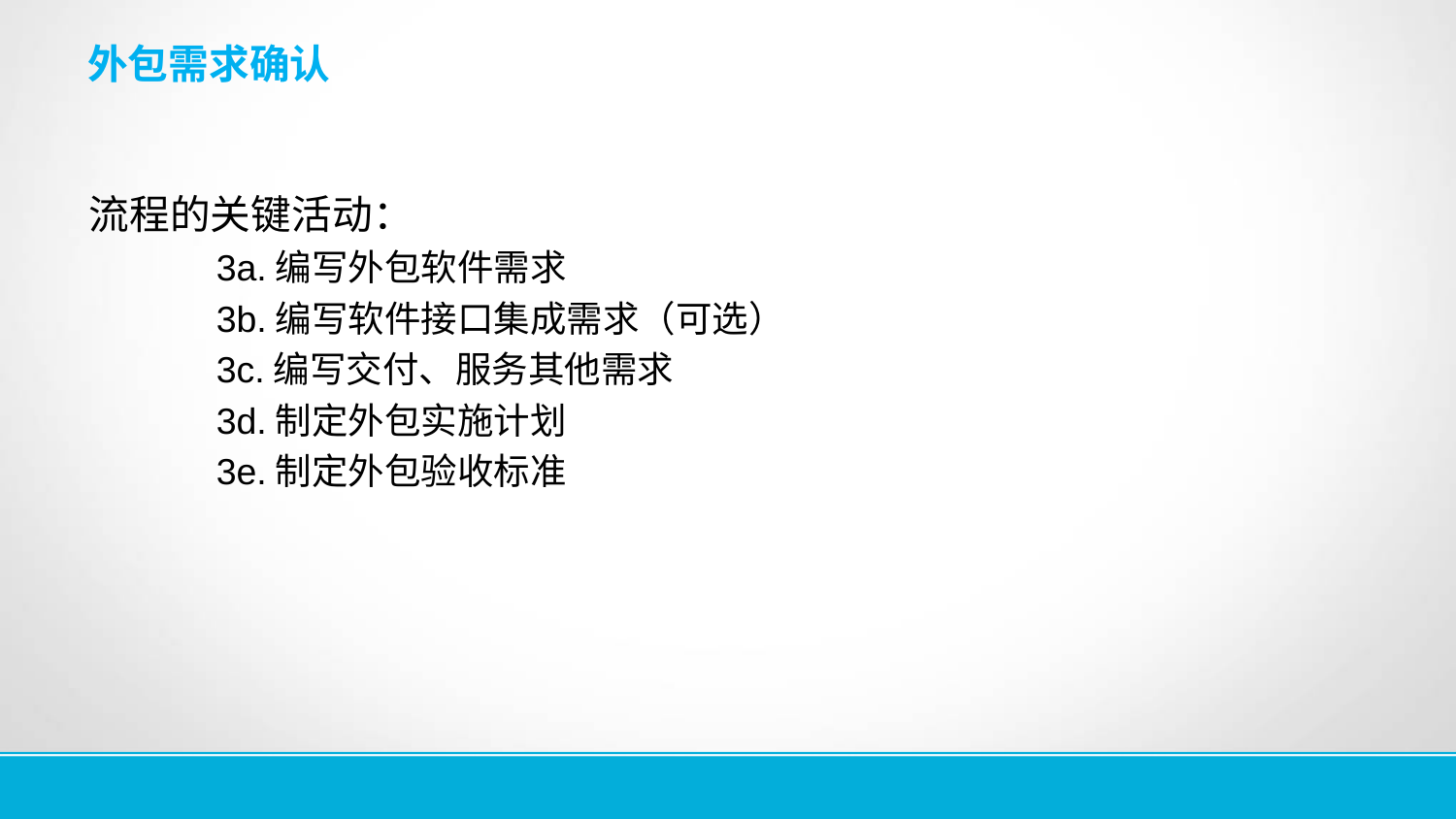

外包需求确认
流程的关键活动：
3a.编写外包软件需求
3b.编写软件接口集成需求（可选）
3c.编写交付、服务其他需求
3d.制定外包实施计划
3e.制定外包验收标准